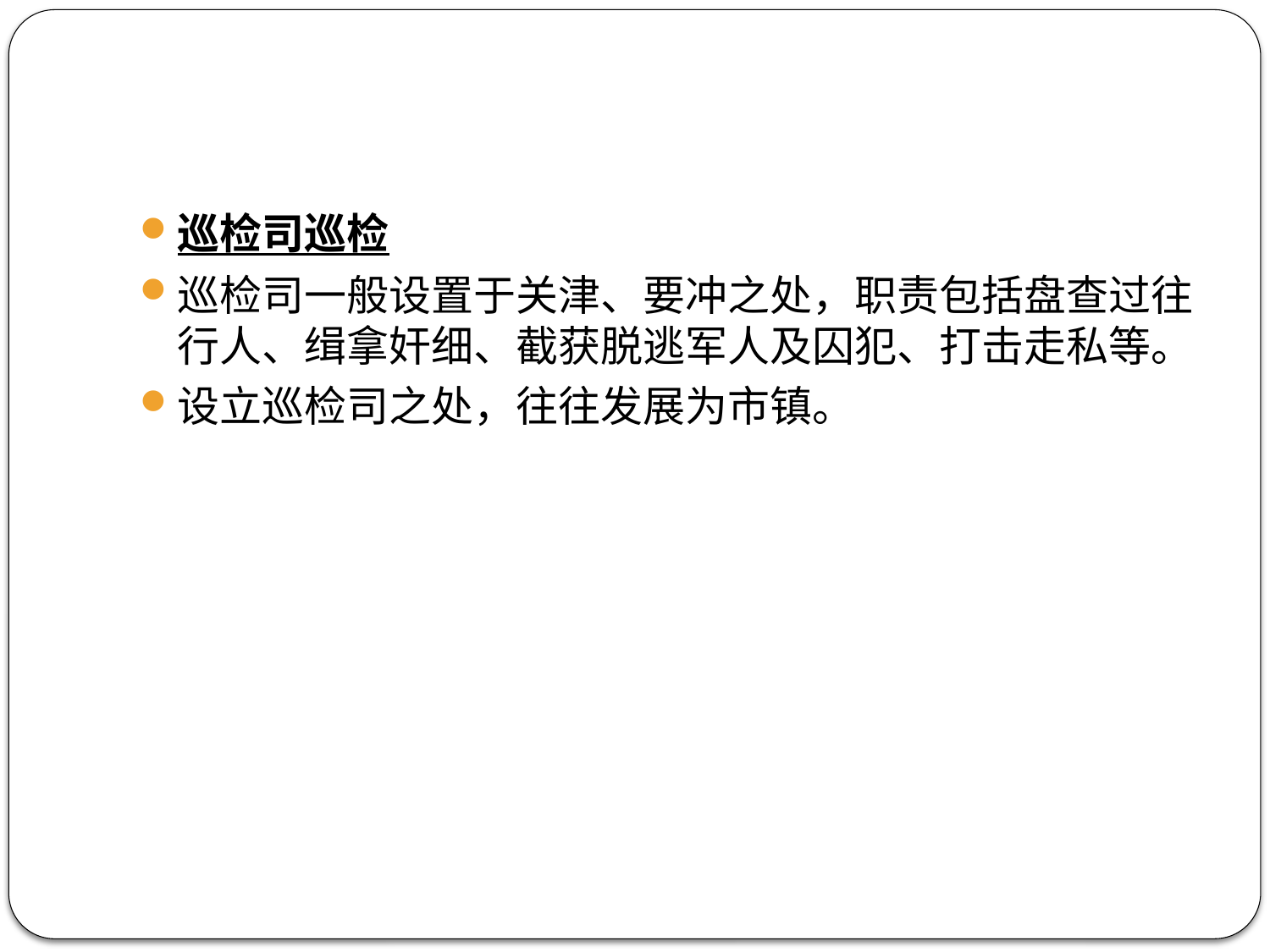

#
巡检司巡检
巡检司一般设置于关津、要冲之处，职责包括盘查过往行人、缉拿奸细、截获脱逃军人及囚犯、打击走私等。
设立巡检司之处，往往发展为市镇。